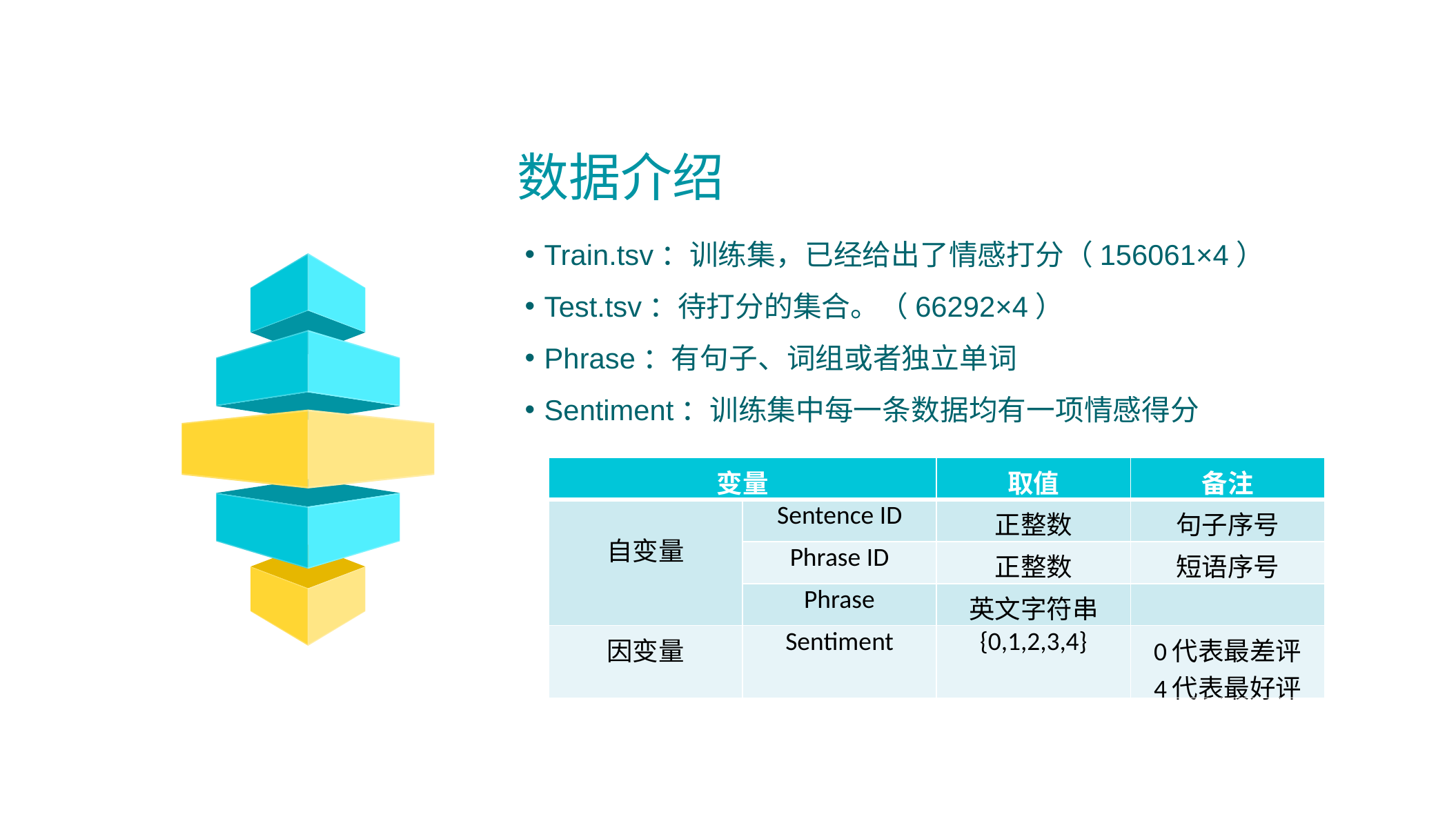

数据介绍
Train.tsv：训练集，已经给出了情感打分（156061×4）
Test.tsv：待打分的集合。（66292×4）
Phrase：有句子、词组或者独立单词
Sentiment：训练集中每一条数据均有一项情感得分

| 变量 |  | 取值 | 备注 |
| --- | --- | --- | --- |
| 自变量 | Sentence ID | 正整数 | 句子序号 |
|  | Phrase ID | 正整数 | 短语序号 |
|  | Phrase | 英文字符串 |  |
| 因变量 | Sentiment | {0,1,2,3,4} | 0代表最差评 4代表最好评 |